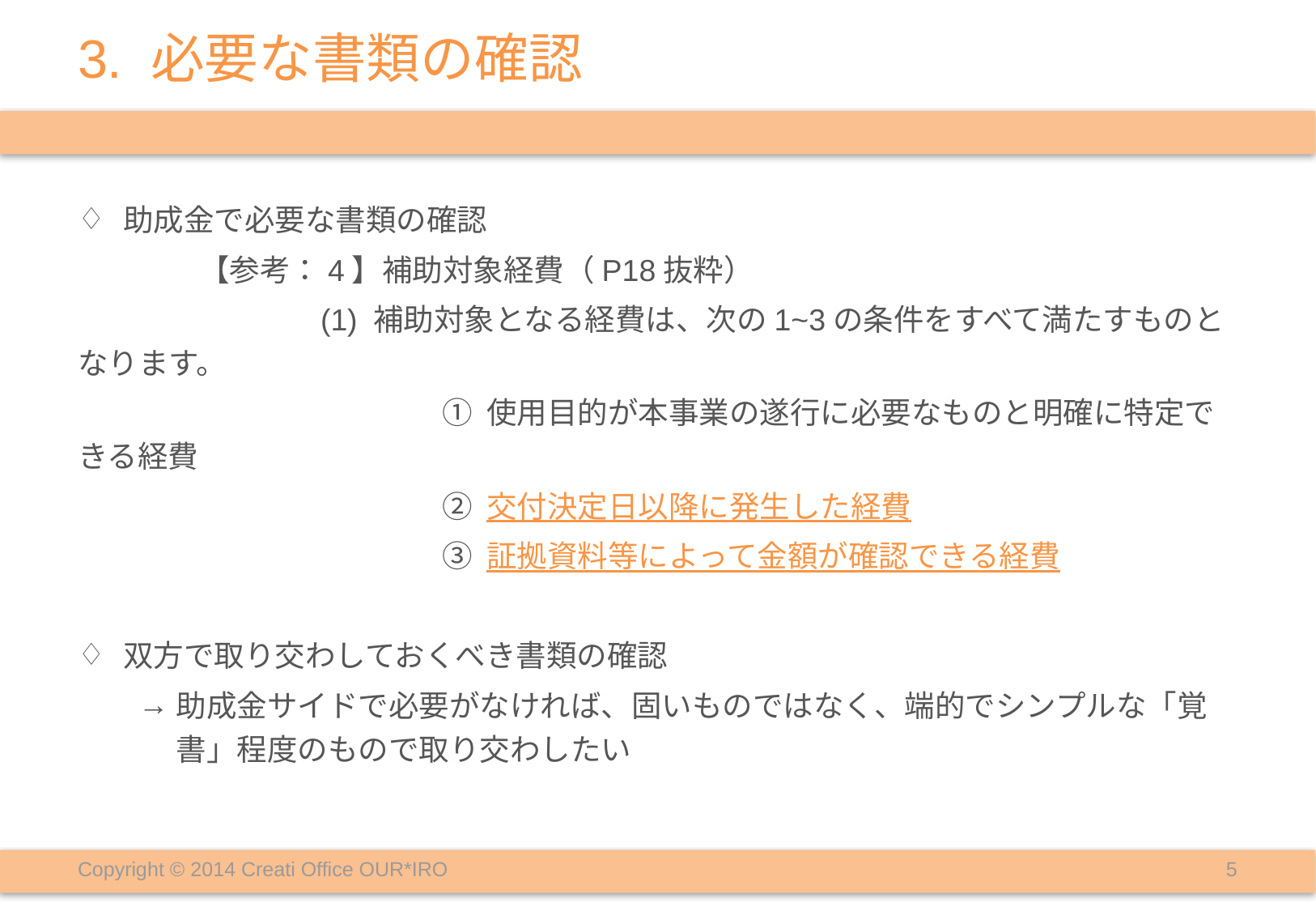

# 3. 必要な書類の確認
助成金で必要な書類の確認
	【参考：4】補助対象経費（P18抜粋）
		(1) 補助対象となる経費は、次の1~3の条件をすべて満たすものとなります。
			① 使用目的が本事業の遂行に必要なものと明確に特定できる経費
			② 交付決定日以降に発生した経費
			③ 証拠資料等によって金額が確認できる経費

双方で取り交わしておくべき書類の確認
助成金サイドで必要がなければ、固いものではなく、端的でシンプルな「覚書」程度のもので取り交わしたい

Copyright © 2014 Creati Office OUR*IRO
5